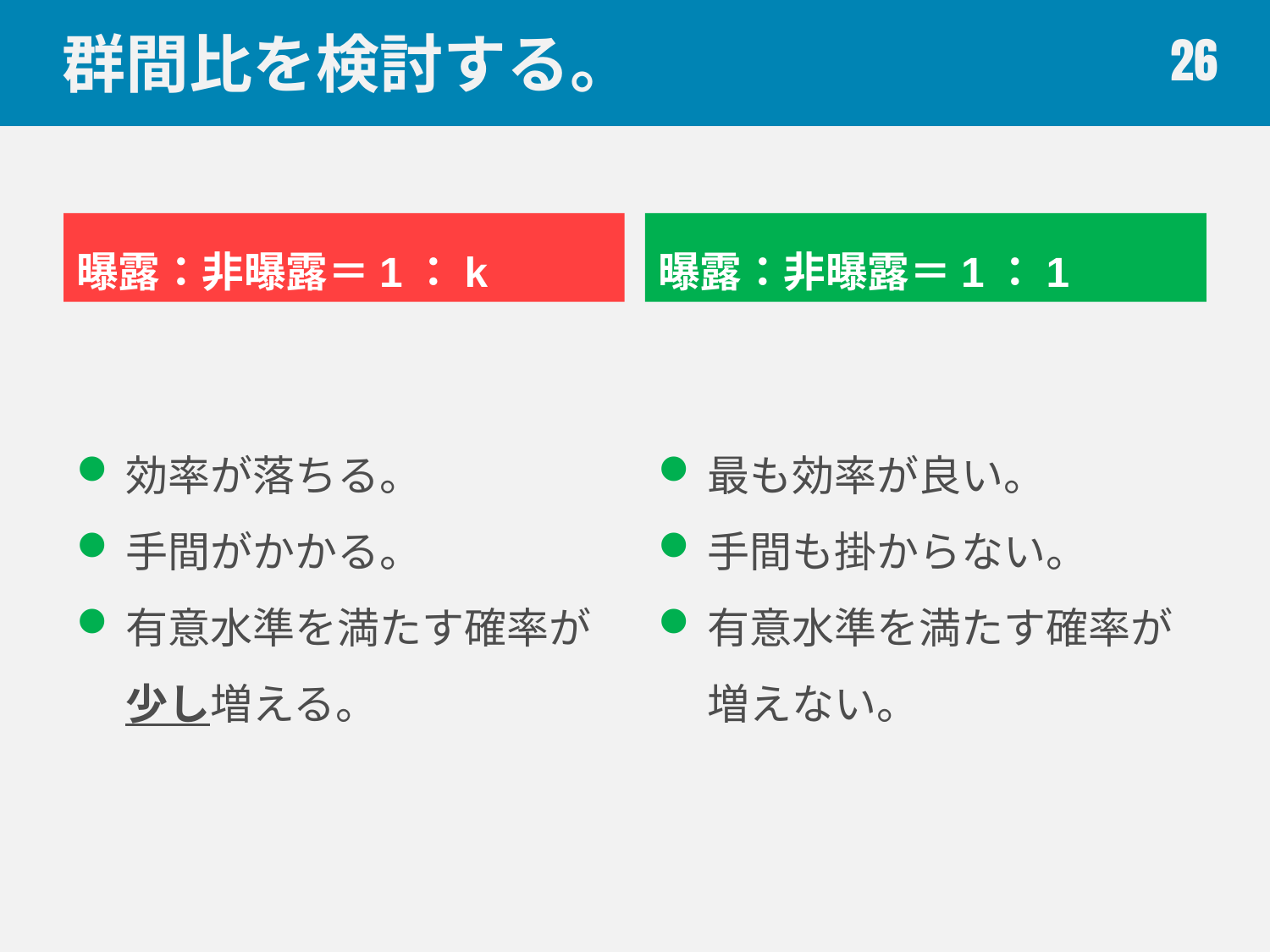

# 群間比を検討する。
 26
曝露：非曝露＝1：k
曝露：非曝露＝1：1
効率が落ちる。
手間がかかる。
有意水準を満たす確率が少し増える。
最も効率が良い。
手間も掛からない。
有意水準を満たす確率が増えない。